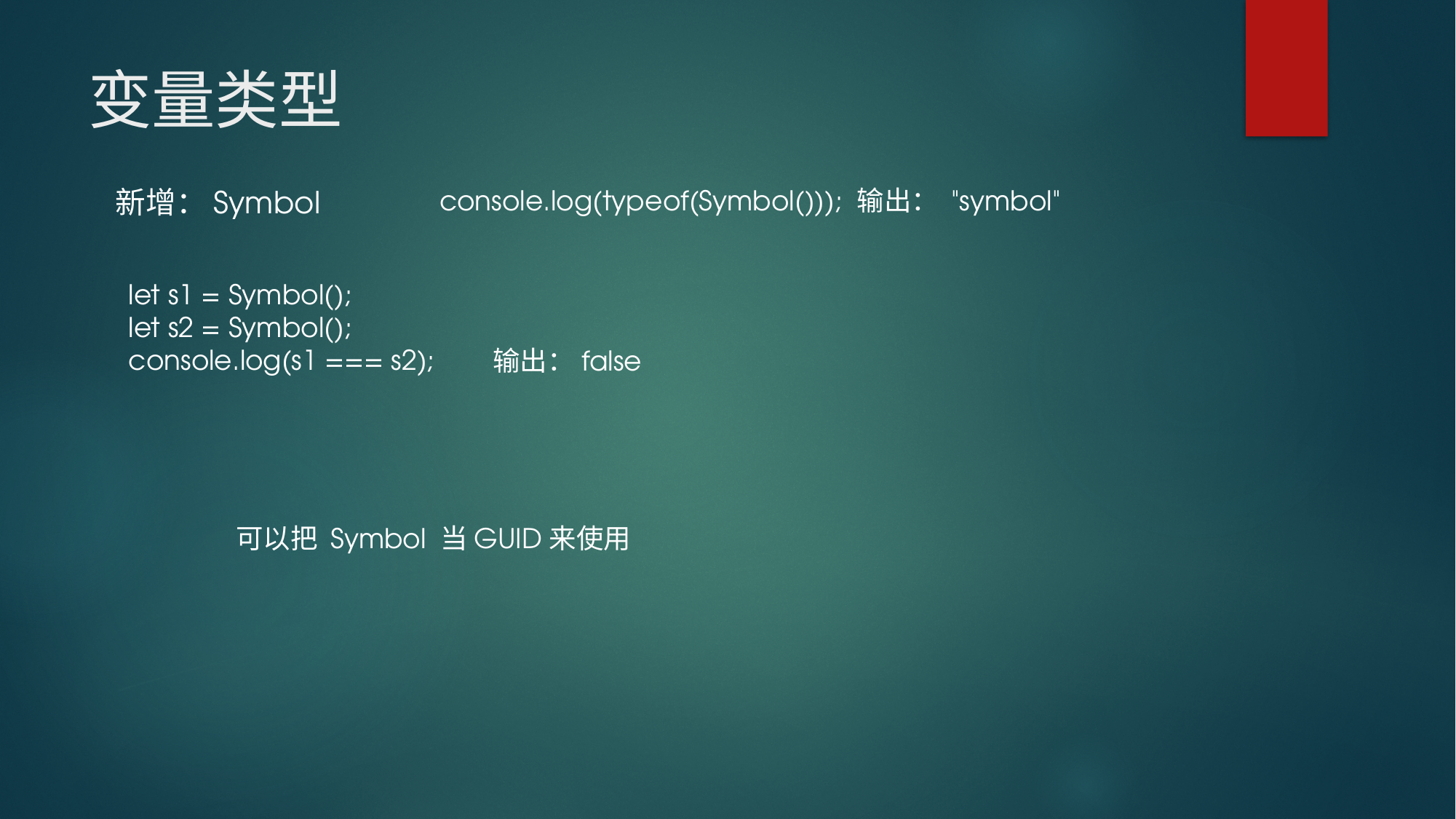

# 变量类型
新增：Symbol
console.log(typeof(Symbol())); 输出： "symbol"
let s1 = Symbol();
let s2 = Symbol();
console.log(s1 === s2);
输出：false
可以把 Symbol 当GUID来使用